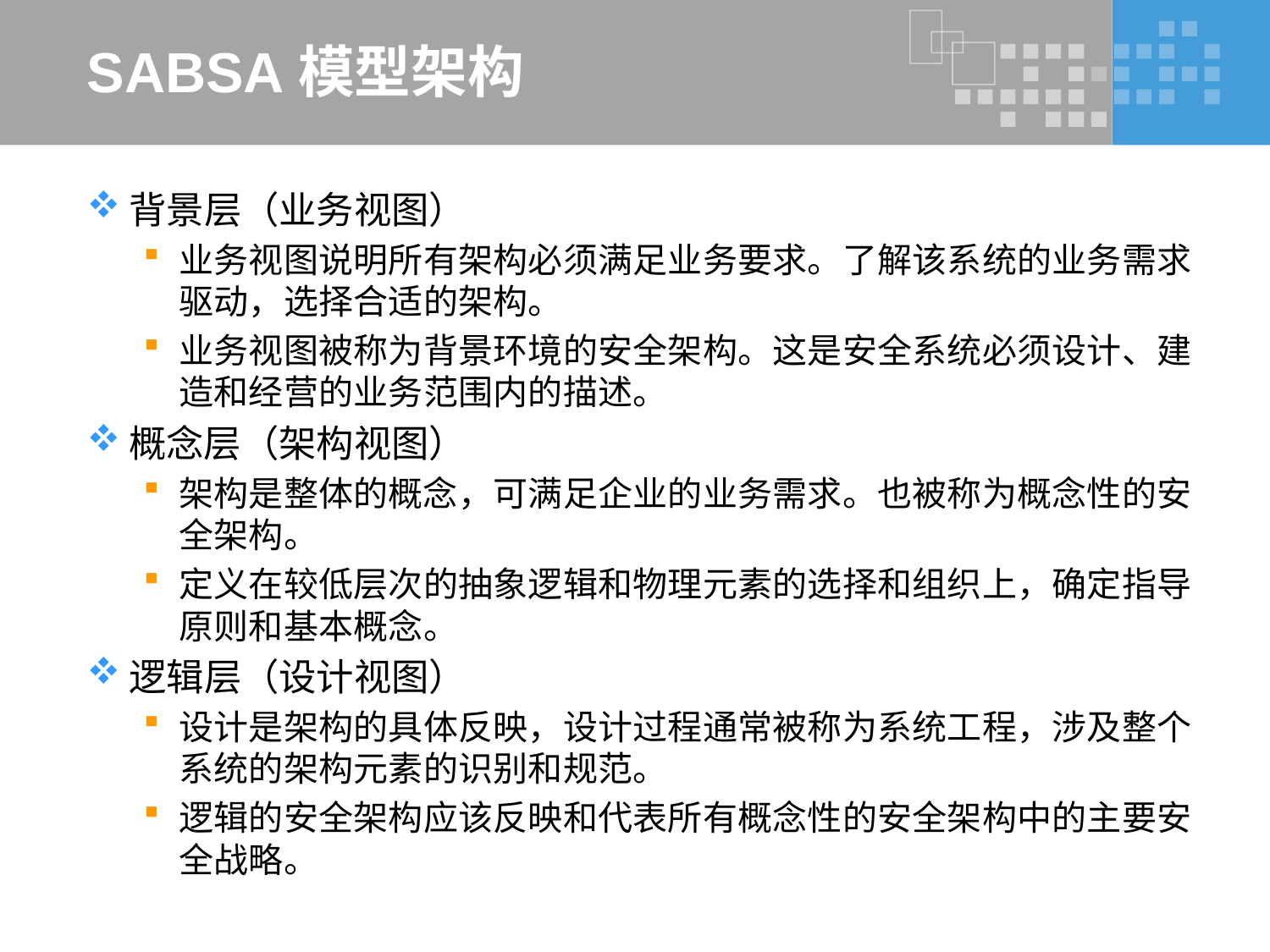

# SABSA模型架构
背景层（业务视图）
业务视图说明所有架构必须满足业务要求。了解该系统的业务需求驱动，选择合适的架构。
业务视图被称为背景环境的安全架构。这是安全系统必须设计、建造和经营的业务范围内的描述。
概念层（架构视图）
架构是整体的概念，可满足企业的业务需求。也被称为概念性的安全架构。
定义在较低层次的抽象逻辑和物理元素的选择和组织上，确定指导原则和基本概念。
逻辑层（设计视图）
设计是架构的具体反映，设计过程通常被称为系统工程，涉及整个系统的架构元素的识别和规范。
逻辑的安全架构应该反映和代表所有概念性的安全架构中的主要安全战略。
59